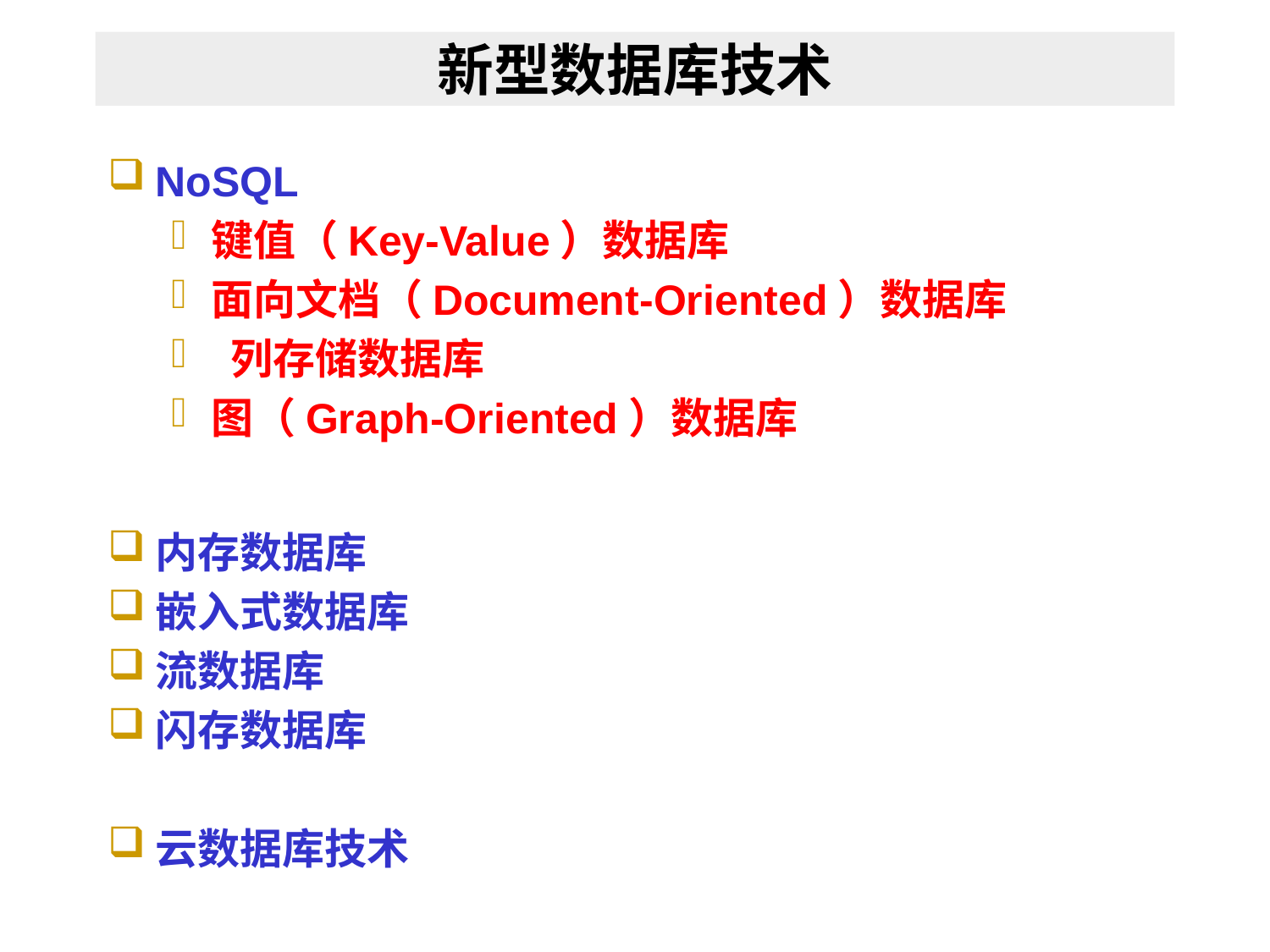

# 新型数据库技术
NoSQL
键值（Key-Value）数据库
面向文档（Document-Oriented）数据库
 列存储数据库
图（Graph-Oriented）数据库

内存数据库
嵌入式数据库
流数据库
闪存数据库

云数据库技术